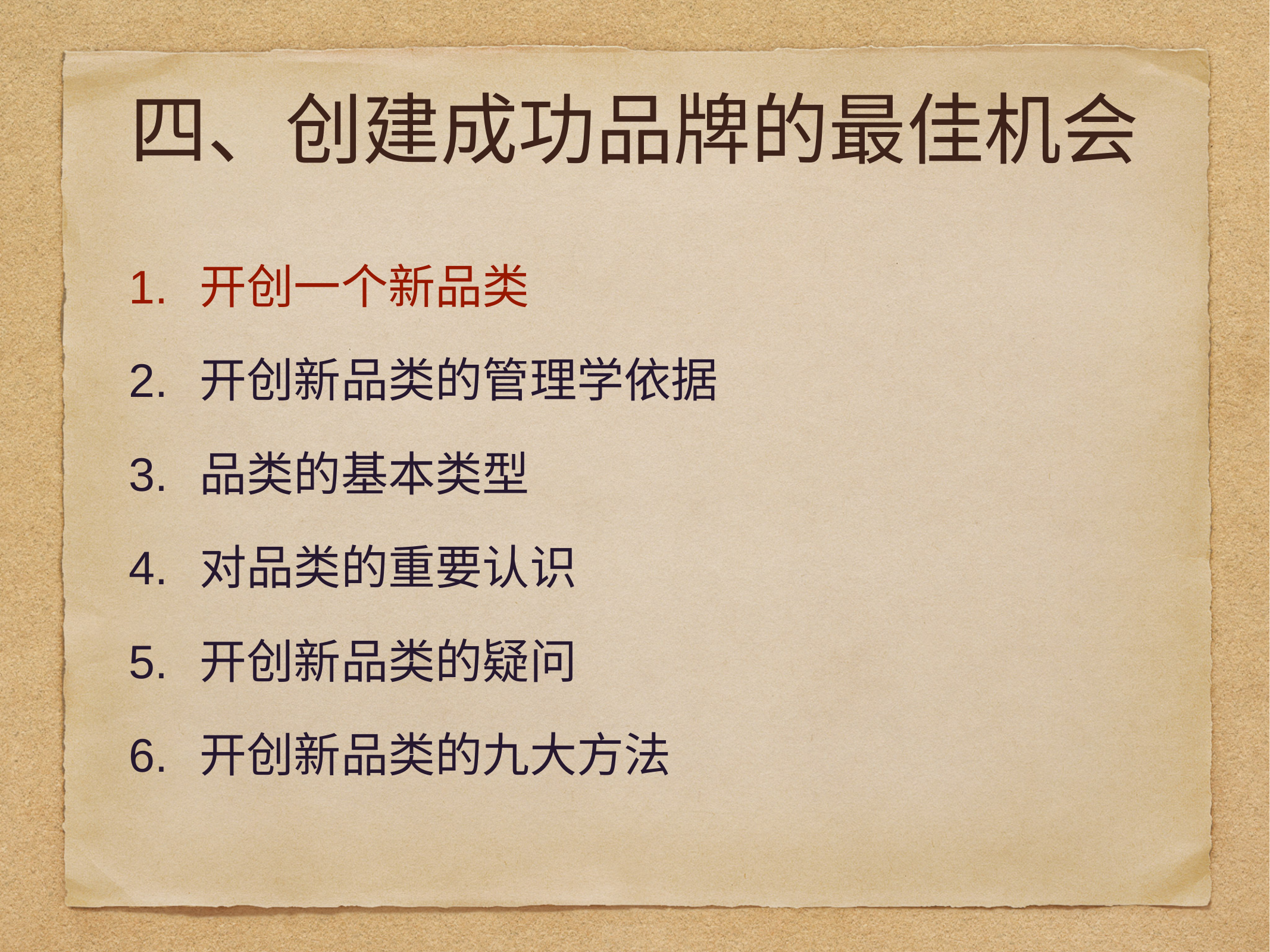

# 四、创建成功品牌的最佳机会
开创一个新品类
开创新品类的管理学依据
品类的基本类型
对品类的重要认识
开创新品类的疑问
开创新品类的九大方法